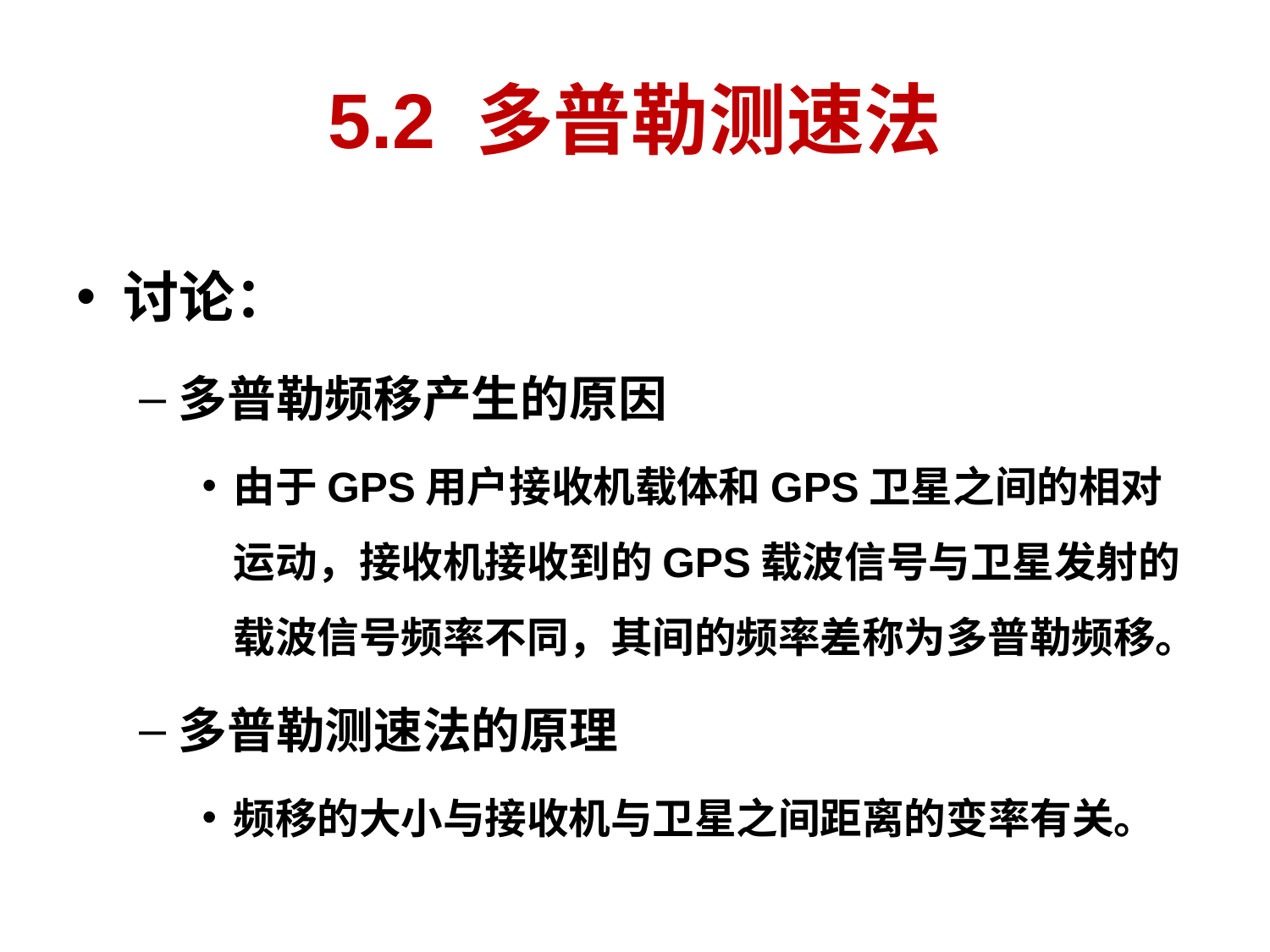

# 5.2 多普勒测速法
讨论：
多普勒频移产生的原因
由于GPS用户接收机载体和GPS卫星之间的相对运动，接收机接收到的GPS载波信号与卫星发射的载波信号频率不同，其间的频率差称为多普勒频移。
多普勒测速法的原理
频移的大小与接收机与卫星之间距离的变率有关。